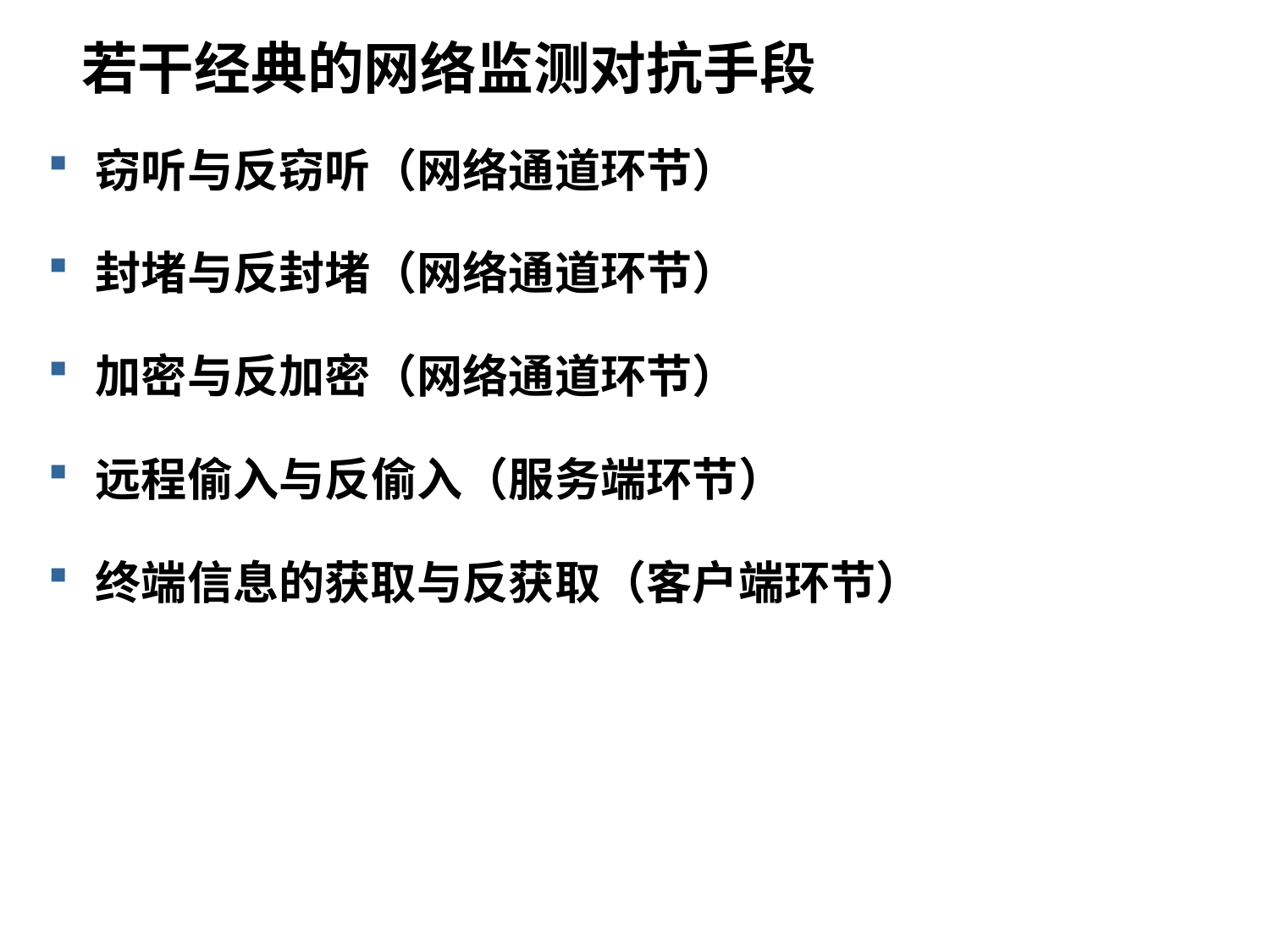

# 若干经典的网络监测对抗手段
窃听与反窃听（网络通道环节）
封堵与反封堵（网络通道环节）
加密与反加密（网络通道环节）
远程偷入与反偷入（服务端环节）
终端信息的获取与反获取（客户端环节）